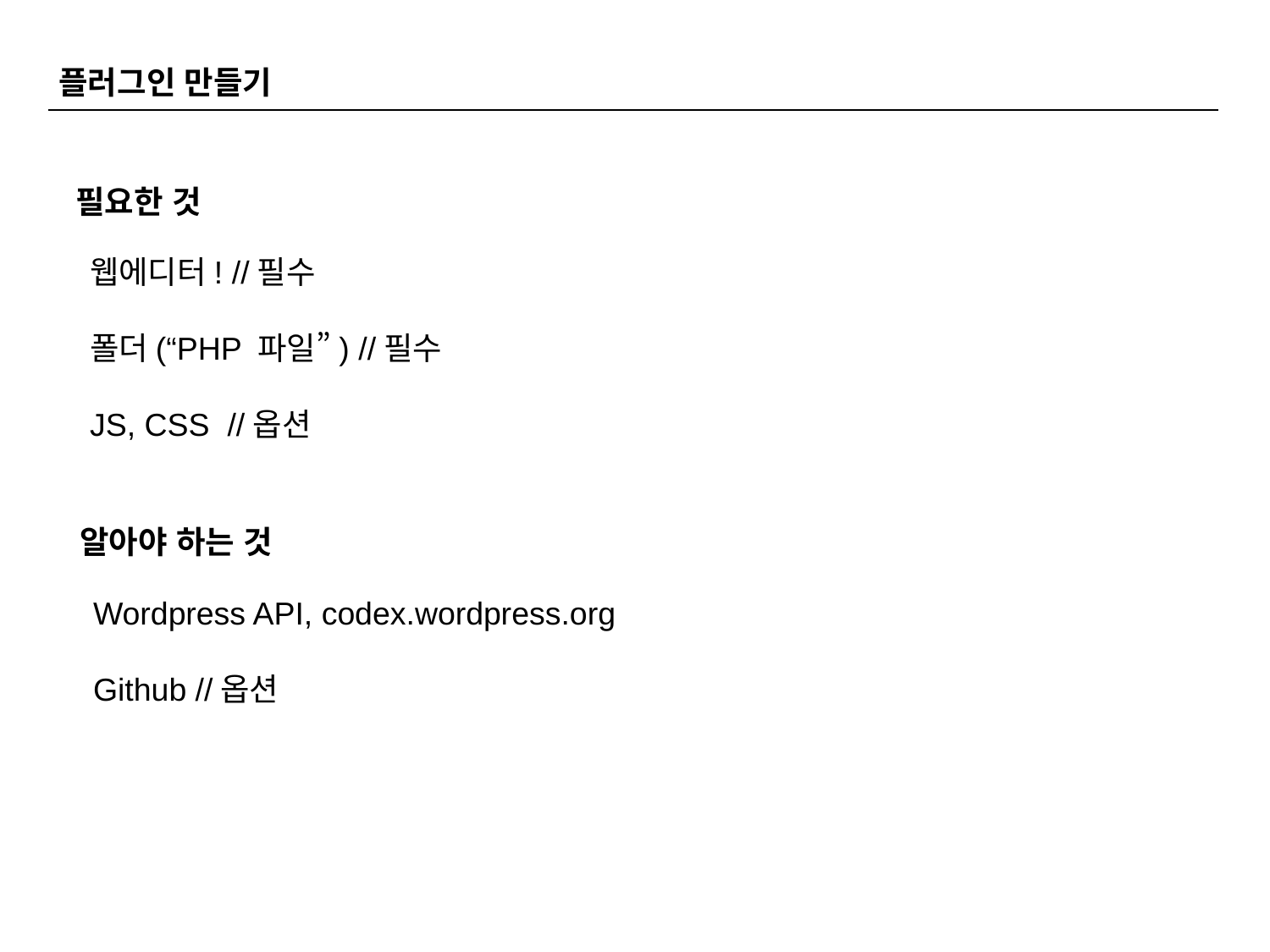

플러그인 만들기
필요한 것
웹에디터! //필수

폴더(“PHP 파일”) //필수

JS, CSS  //옵션
알아야 하는 것
Wordpress API, codex.wordpress.org

Github //옵션